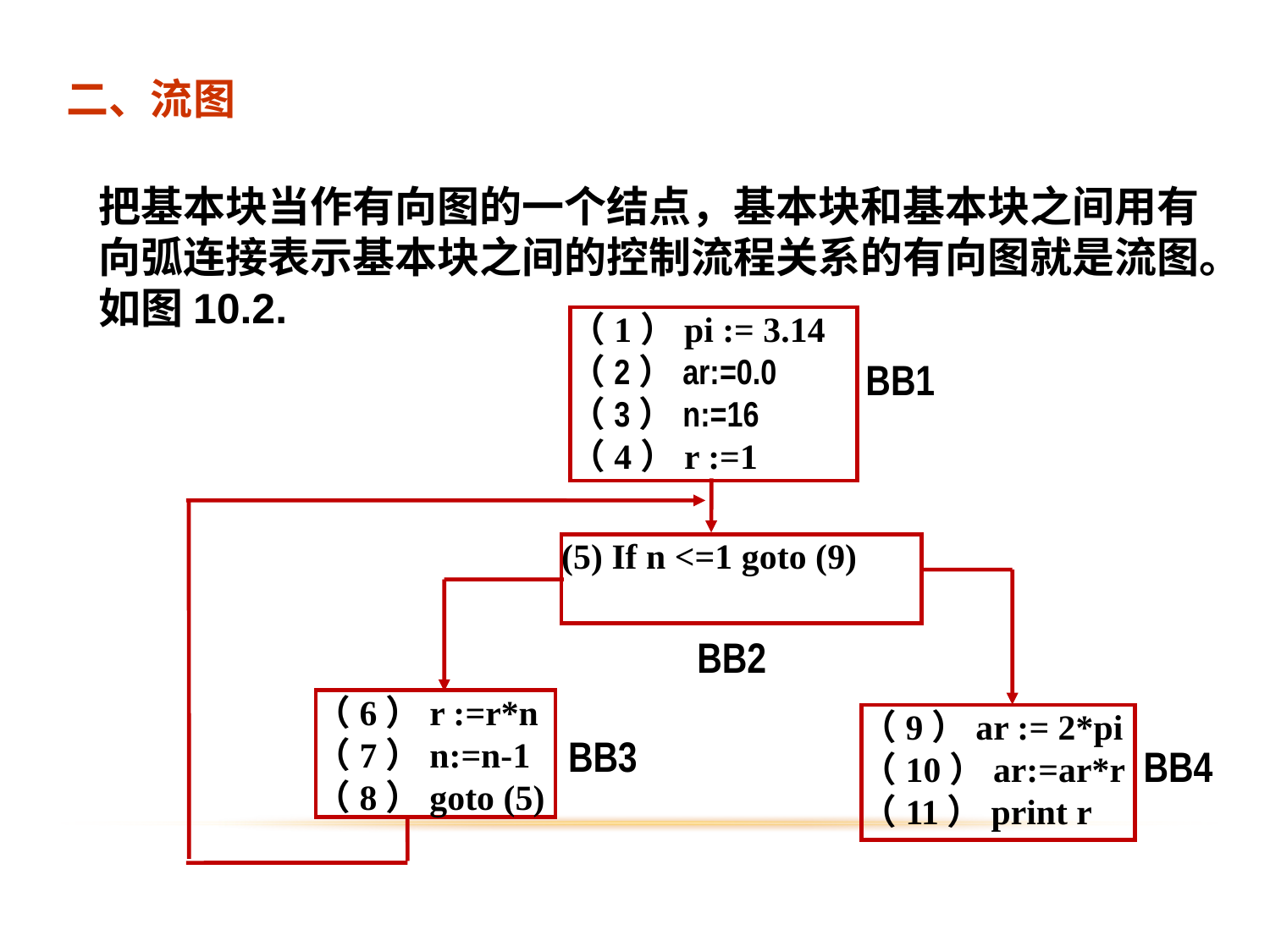

二、流图
把基本块当作有向图的一个结点，基本块和基本块之间用有向弧连接表示基本块之间的控制流程关系的有向图就是流图。如图10.2.
（1）pi := 3.14
（2）ar:=0.0
（3）n:=16
（4）r :=1

(5) If n <=1 goto (9)

（6）r :=r*n
（7）n:=n-1
（8）goto (5)

（9）ar := 2*pi
（10）ar:=ar*r
（11）print r

BB1
BB2
BB3
BB4